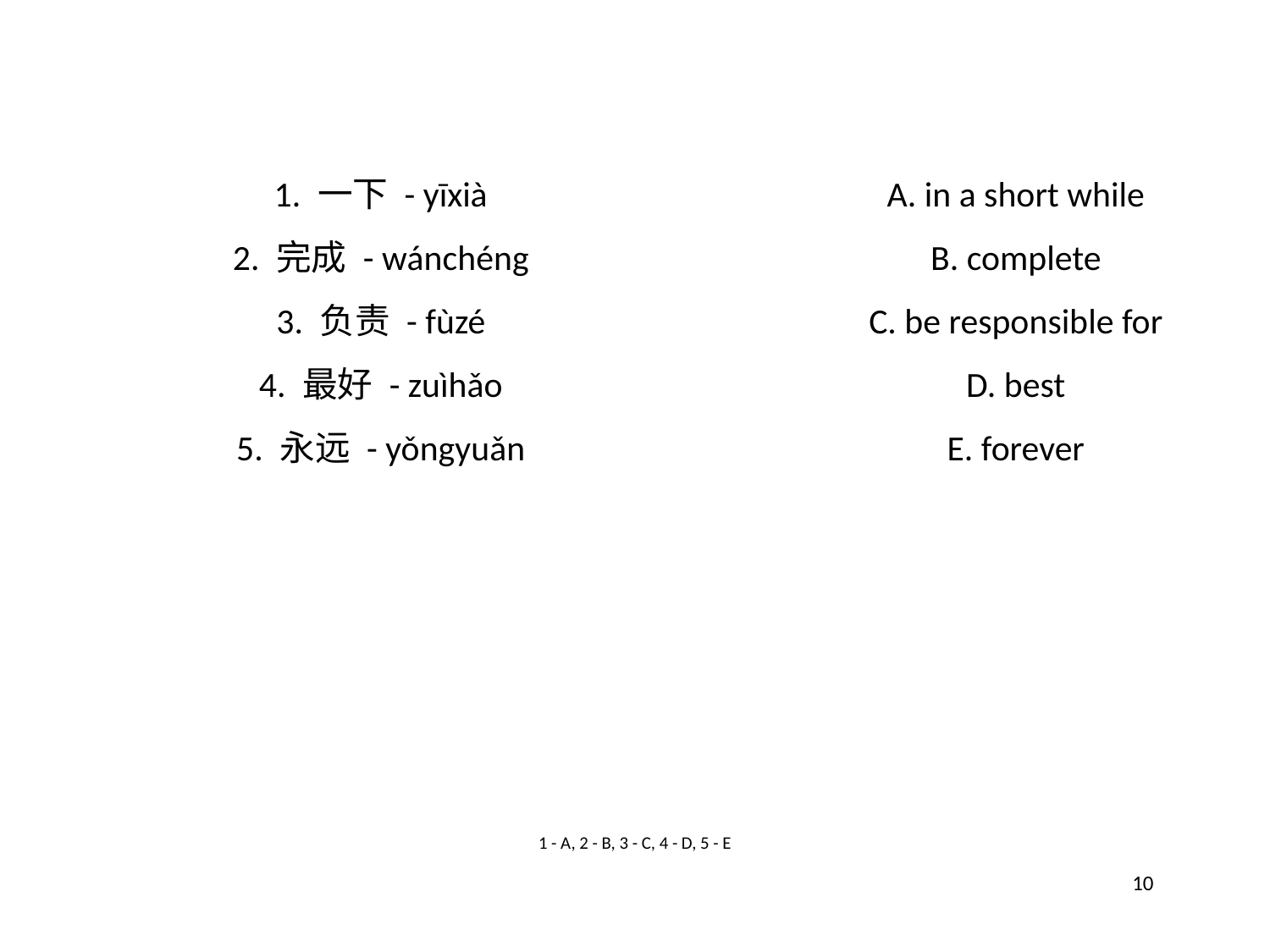

1. 一下 - yīxià

A. in a short while

2. 完成 - wánchéng

B. complete

3. 负责 - fùzé

C. be responsible for

4. 最好 - zuìhǎo

D. best

5. 永远 - yǒngyuǎn

E. forever
1 - A, 2 - B, 3 - C, 4 - D, 5 - E

10